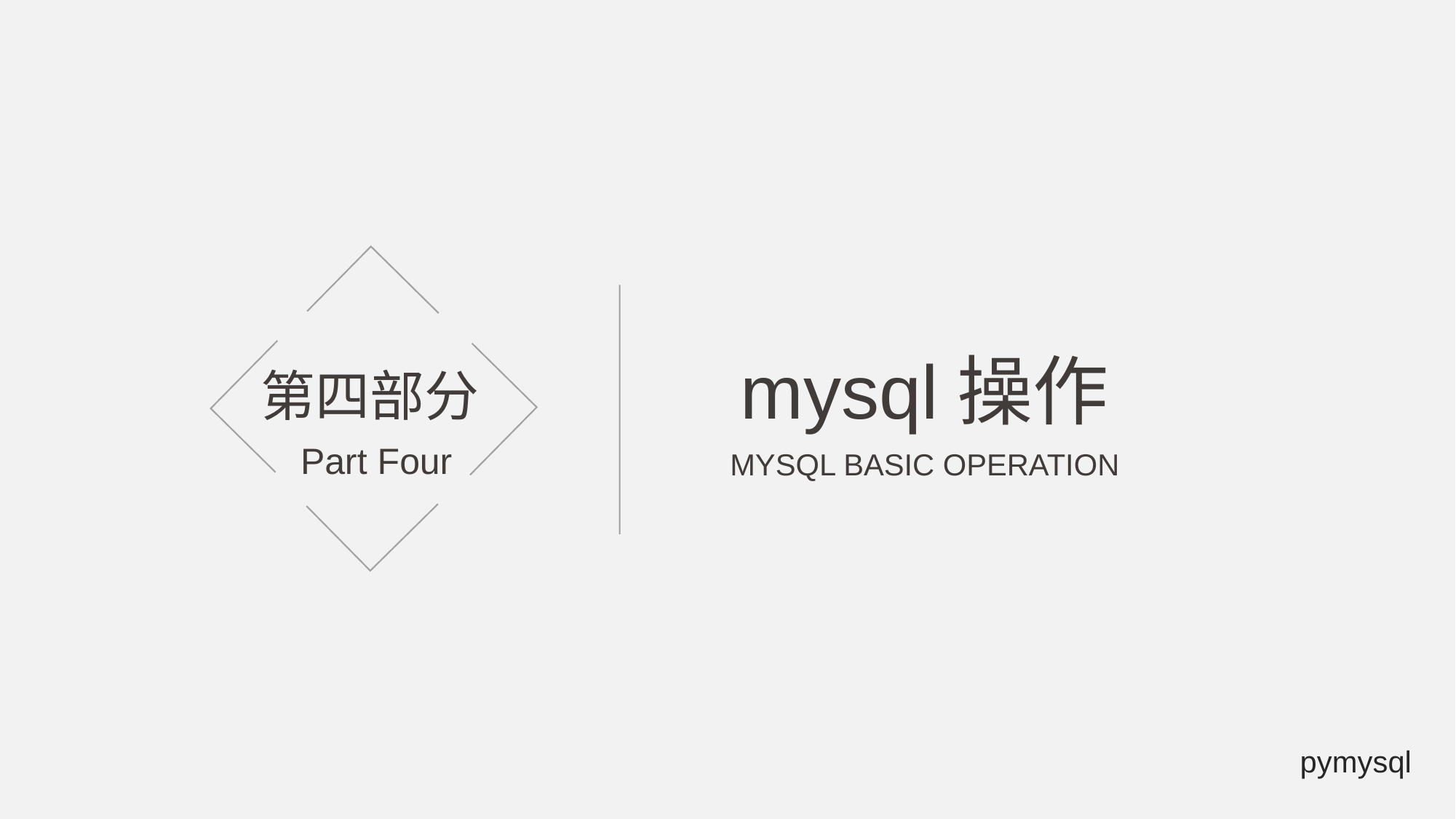

mysql操作
第四部分
Part Four
MYSQL BASIC OPERATION
pymysql